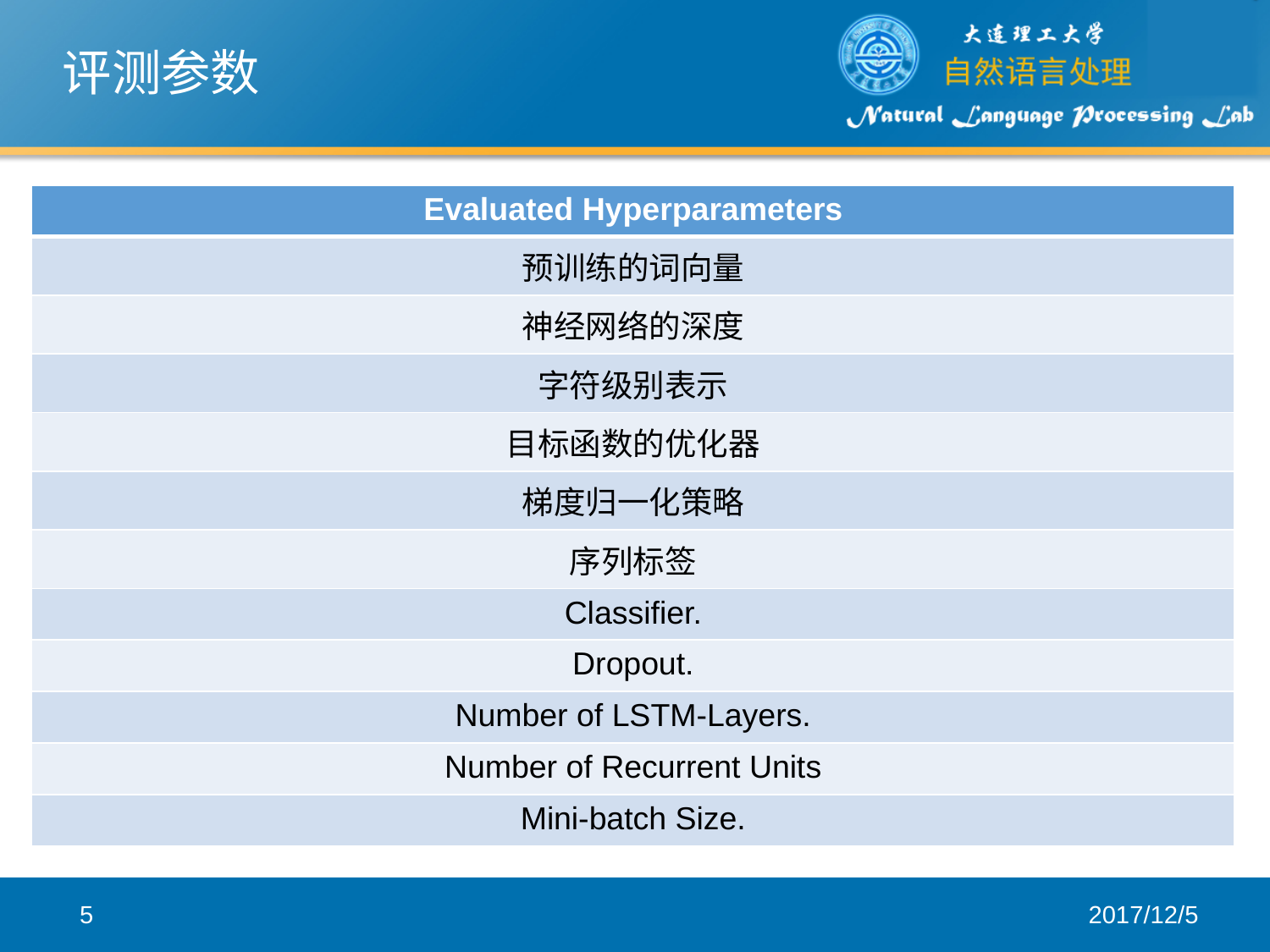

# 评测参数
| Evaluated Hyperparameters |
| --- |
| 预训练的词向量 |
| 神经网络的深度 |
| 字符级别表示 |
| 目标函数的优化器 |
| 梯度归一化策略 |
| 序列标签 |
| Classifier. |
| Dropout. |
| Number of LSTM-Layers. |
| Number of Recurrent Units |
| Mini-batch Size. |
5
2017/12/5